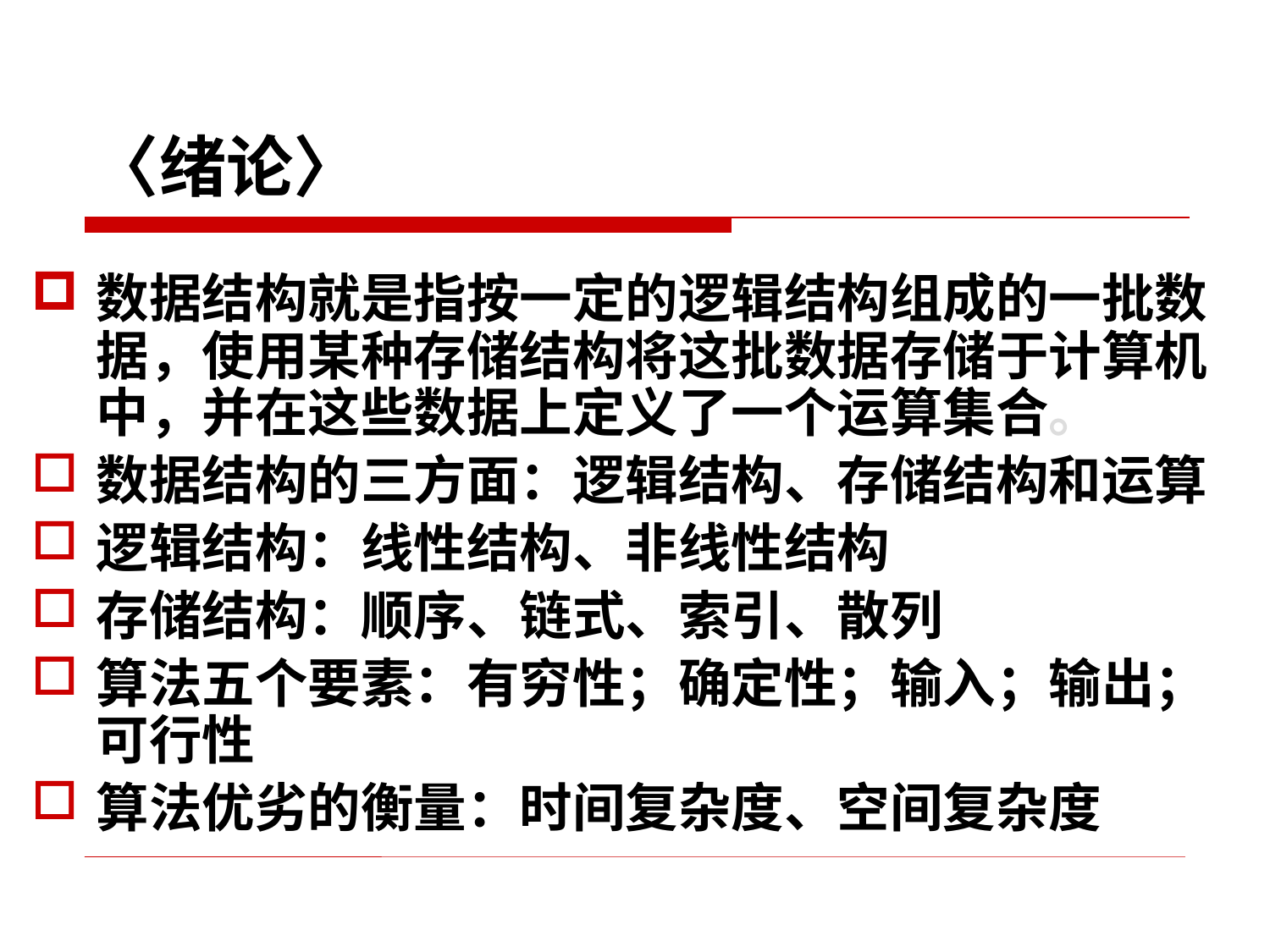

# 〈绪论〉
数据结构就是指按一定的逻辑结构组成的一批数据，使用某种存储结构将这批数据存储于计算机中，并在这些数据上定义了一个运算集合。
数据结构的三方面：逻辑结构、存储结构和运算
逻辑结构：线性结构、非线性结构
存储结构：顺序、链式、索引、散列
算法五个要素：有穷性；确定性；输入；输出；可行性
算法优劣的衡量：时间复杂度、空间复杂度